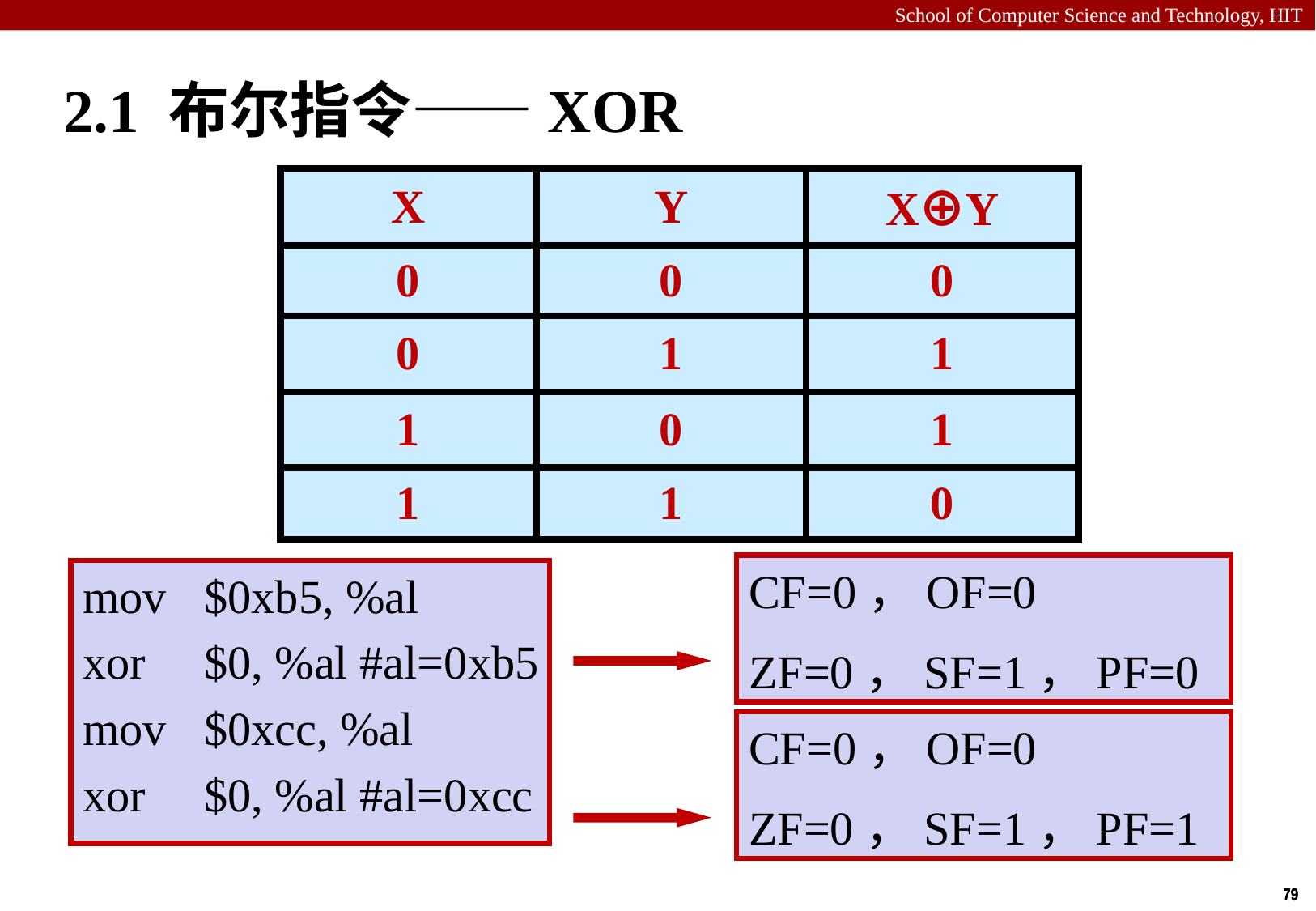

# 2.1 布尔指令——XOR
| X | Y | X⊕Y |
| --- | --- | --- |
| 0 | 0 | 0 |
| 0 | 1 | 1 |
| 1 | 0 | 1 |
| 1 | 1 | 0 |
CF=0，OF=0
ZF=0，SF=1，PF=0
mov	$0xb5, %al
xor	$0, %al #al=0xb5
mov	$0xcc, %al
xor	$0, %al #al=0xcc

CF=0，OF=0
ZF=0，SF=1，PF=1